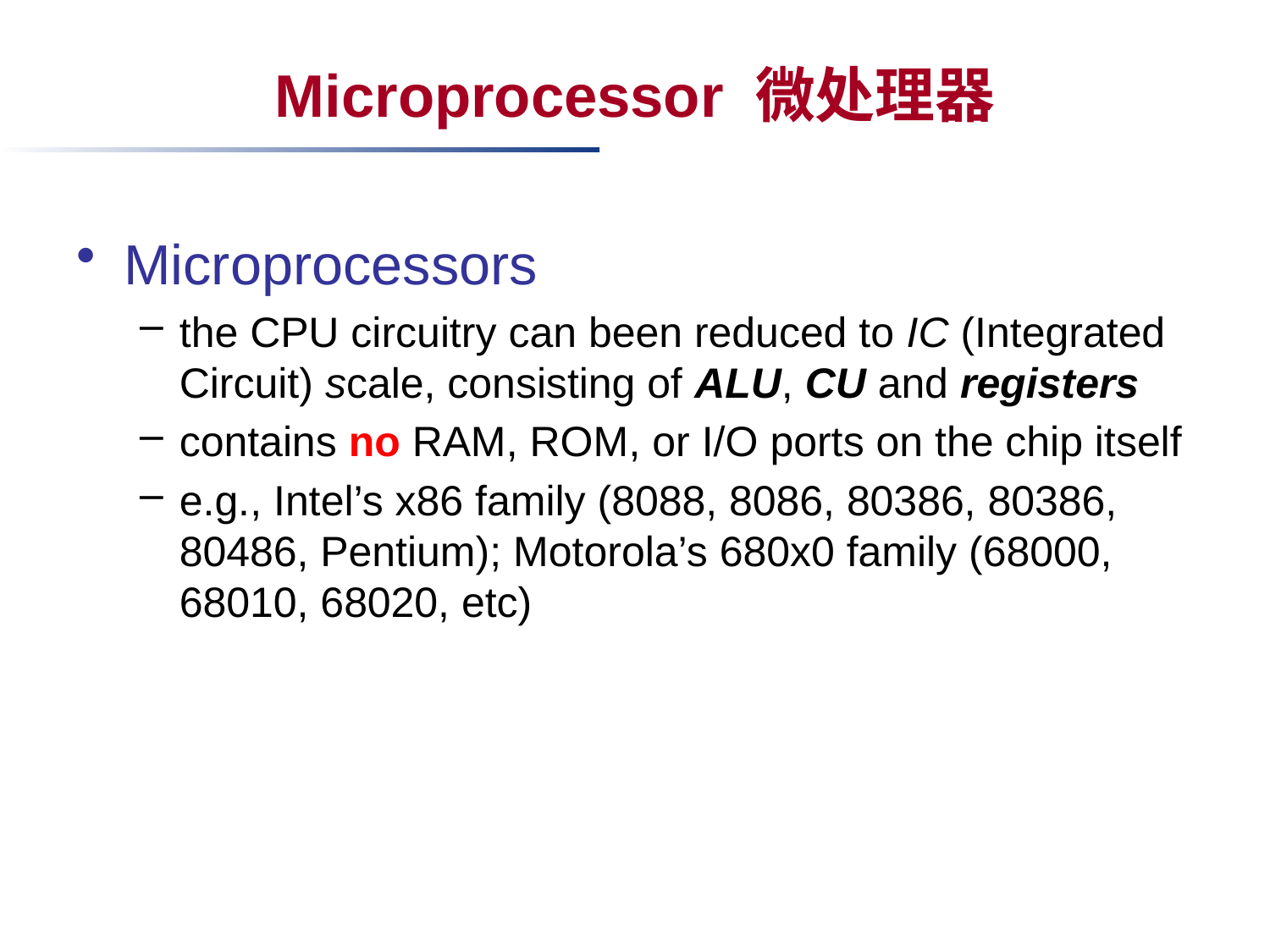

# Microprocessor 微处理器
Microprocessors
the CPU circuitry can been reduced to IC (Integrated Circuit) scale, consisting of ALU, CU and registers
contains no RAM, ROM, or I/O ports on the chip itself
e.g., Intel’s x86 family (8088, 8086, 80386, 80386, 80486, Pentium); Motorola’s 680x0 family (68000, 68010, 68020, etc)